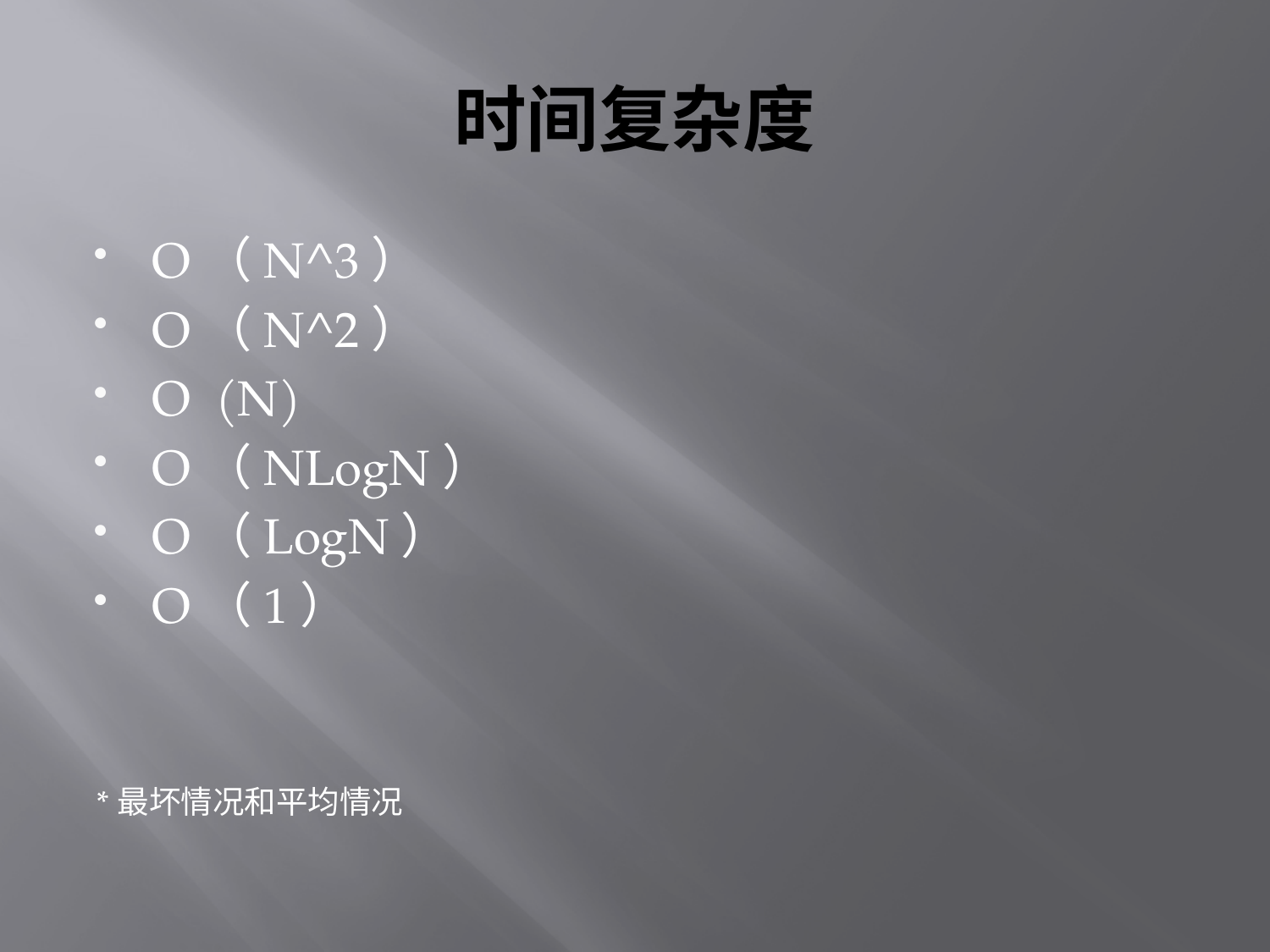

# 时间复杂度
O（N^3）
O（N^2）
O  (N)
O（NLogN）
O（LogN）
O（1）
*最坏情况和平均情况